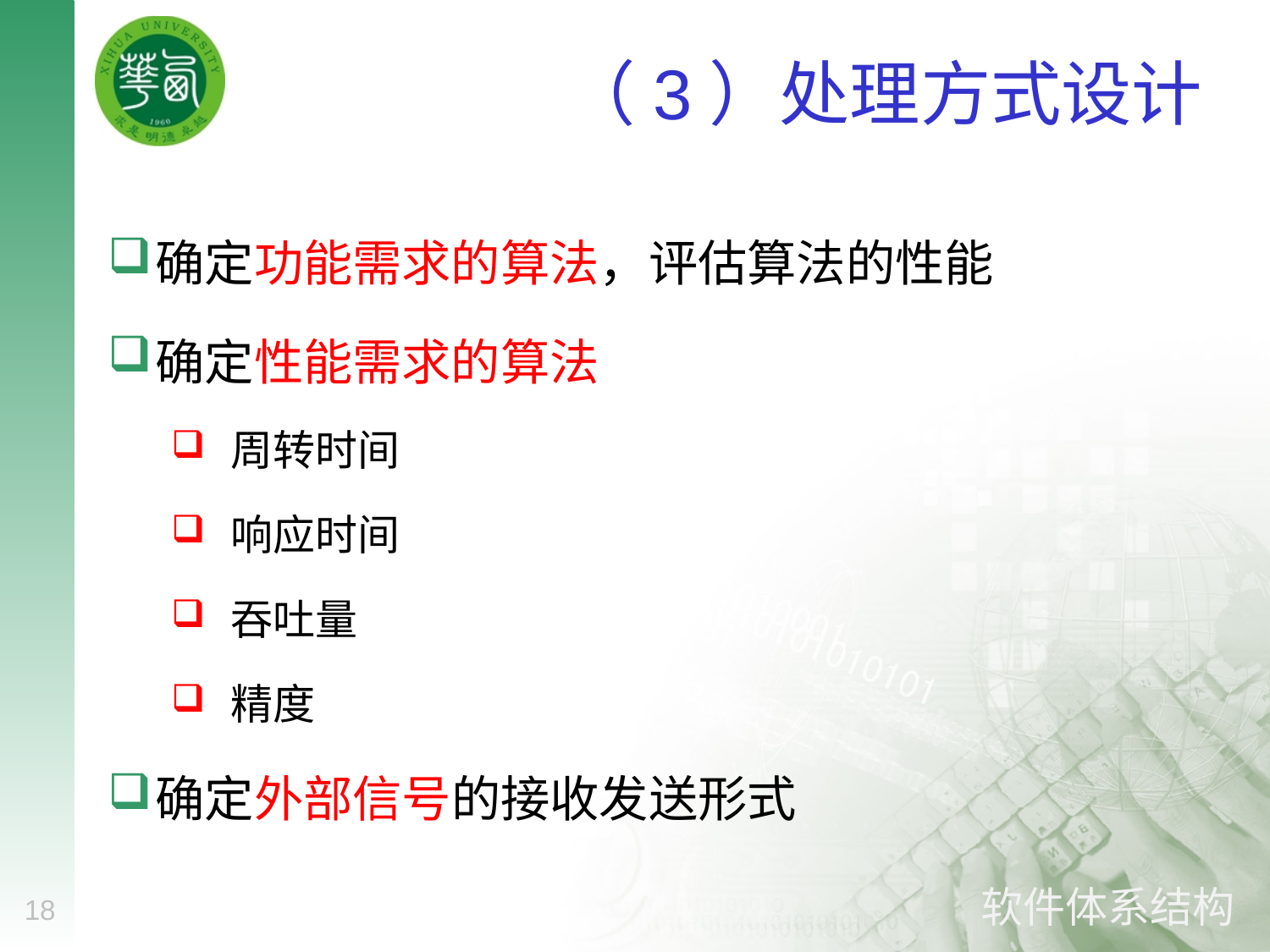

# （3）处理方式设计
确定功能需求的算法，评估算法的性能
确定性能需求的算法
 周转时间
 响应时间
 吞吐量
 精度
确定外部信号的接收发送形式

18